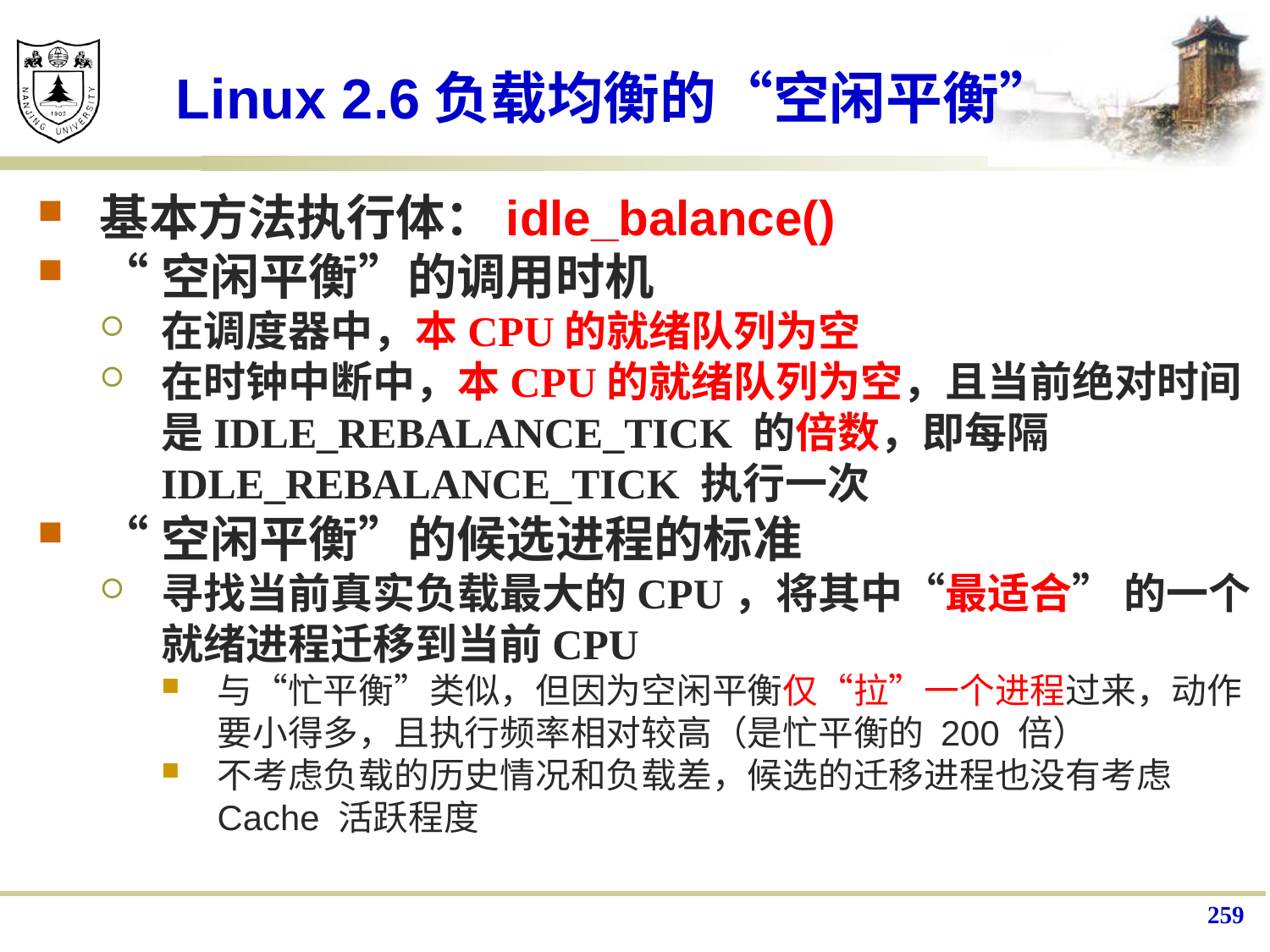

# Linux 2.6负载均衡的“空闲平衡”
基本方法执行体：idle_balance()
“空闲平衡”的调用时机
在调度器中，本CPU的就绪队列为空
在时钟中断中，本CPU的就绪队列为空，且当前绝对时间是IDLE_REBALANCE_TICK 的倍数，即每隔 IDLE_REBALANCE_TICK 执行一次
“空闲平衡”的候选进程的标准
寻找当前真实负载最大的CPU，将其中“最适合” 的一个就绪进程迁移到当前CPU
与“忙平衡”类似，但因为空闲平衡仅“拉”一个进程过来，动作要小得多，且执行频率相对较高（是忙平衡的 200 倍）
不考虑负载的历史情况和负载差，候选的迁移进程也没有考虑 Cache 活跃程度
259